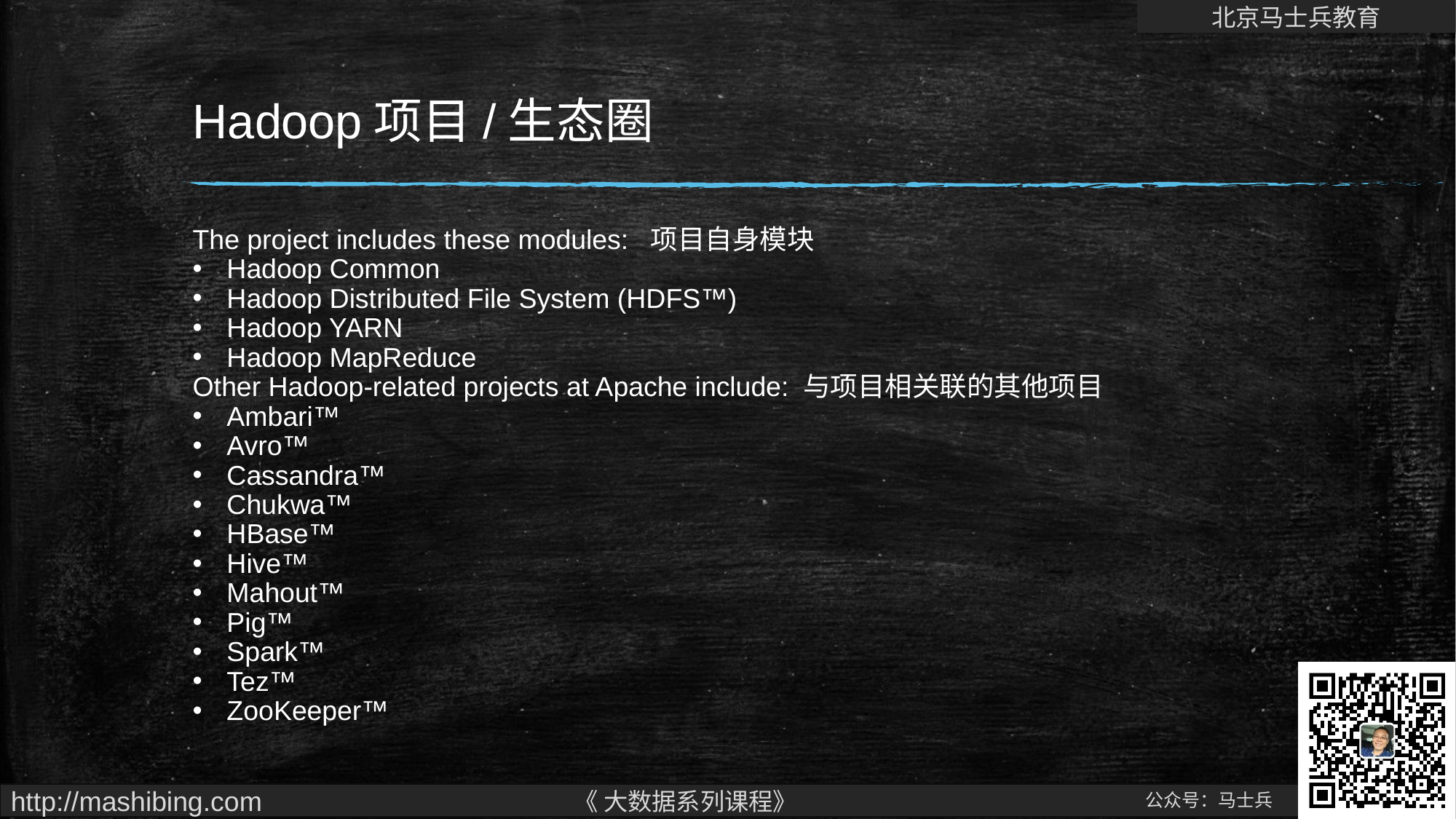

# Hadoop项目/生态圈
The project includes these modules:  项目自身模块
Hadoop Common
Hadoop Distributed File System (HDFS™)
Hadoop YARN
Hadoop MapReduce
Other Hadoop-related projects at Apache include: 与项目相关联的其他项目
Ambari™
Avro™
Cassandra™
Chukwa™
HBase™
Hive™
Mahout™
Pig™
Spark™
Tez™
ZooKeeper™